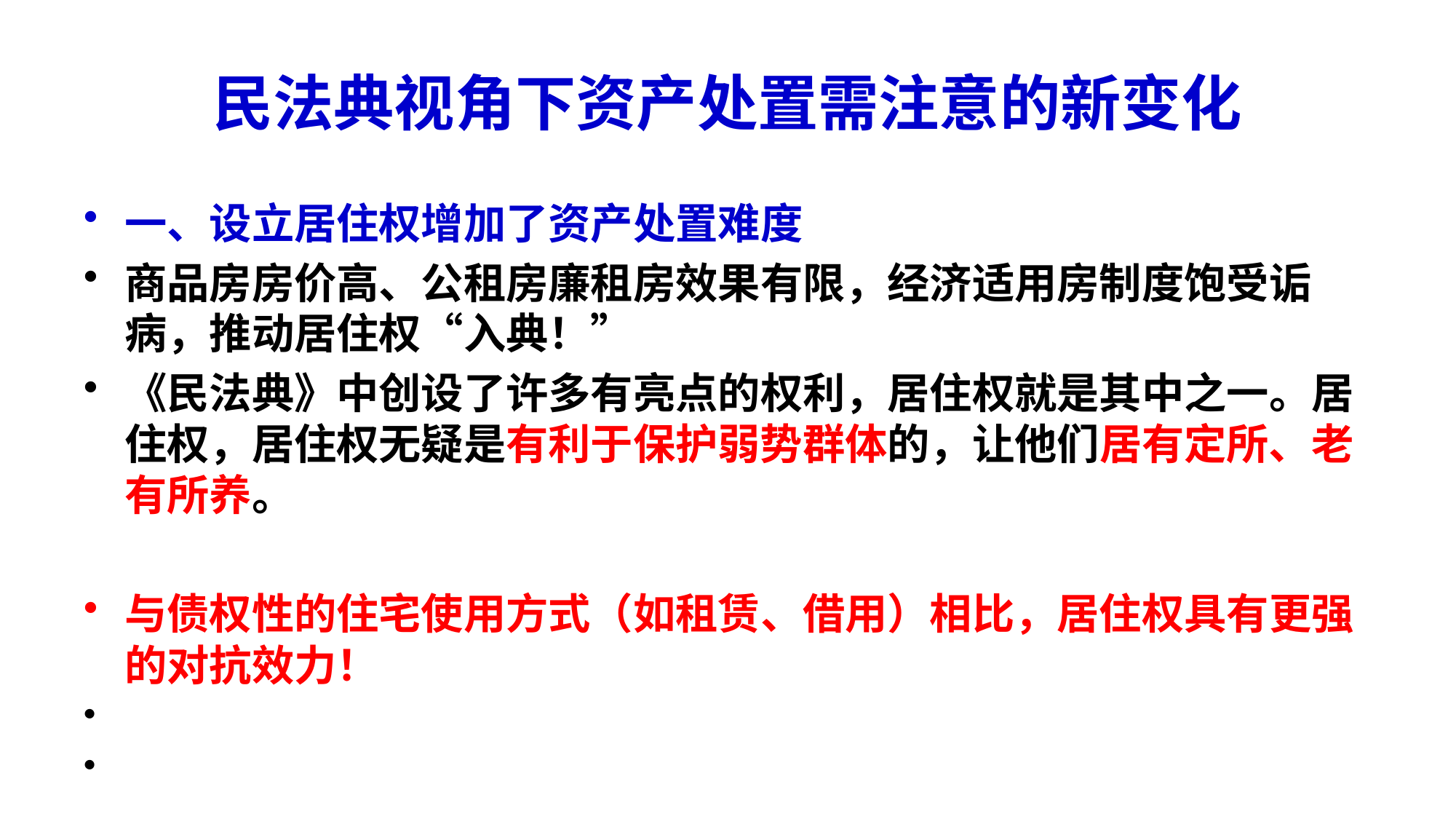

# 民法典视角下资产处置需注意的新变化
一、设立居住权增加了资产处置难度
商品房房价高、公租房廉租房效果有限，经济适用房制度饱受诟病，推动居住权“入典！”
《民法典》中创设了许多有亮点的权利，居住权就是其中之一。居住权，居住权无疑是有利于保护弱势群体的，让他们居有定所、老有所养。

与债权性的住宅使用方式（如租赁、借用）相比，居住权具有更强的对抗效力！